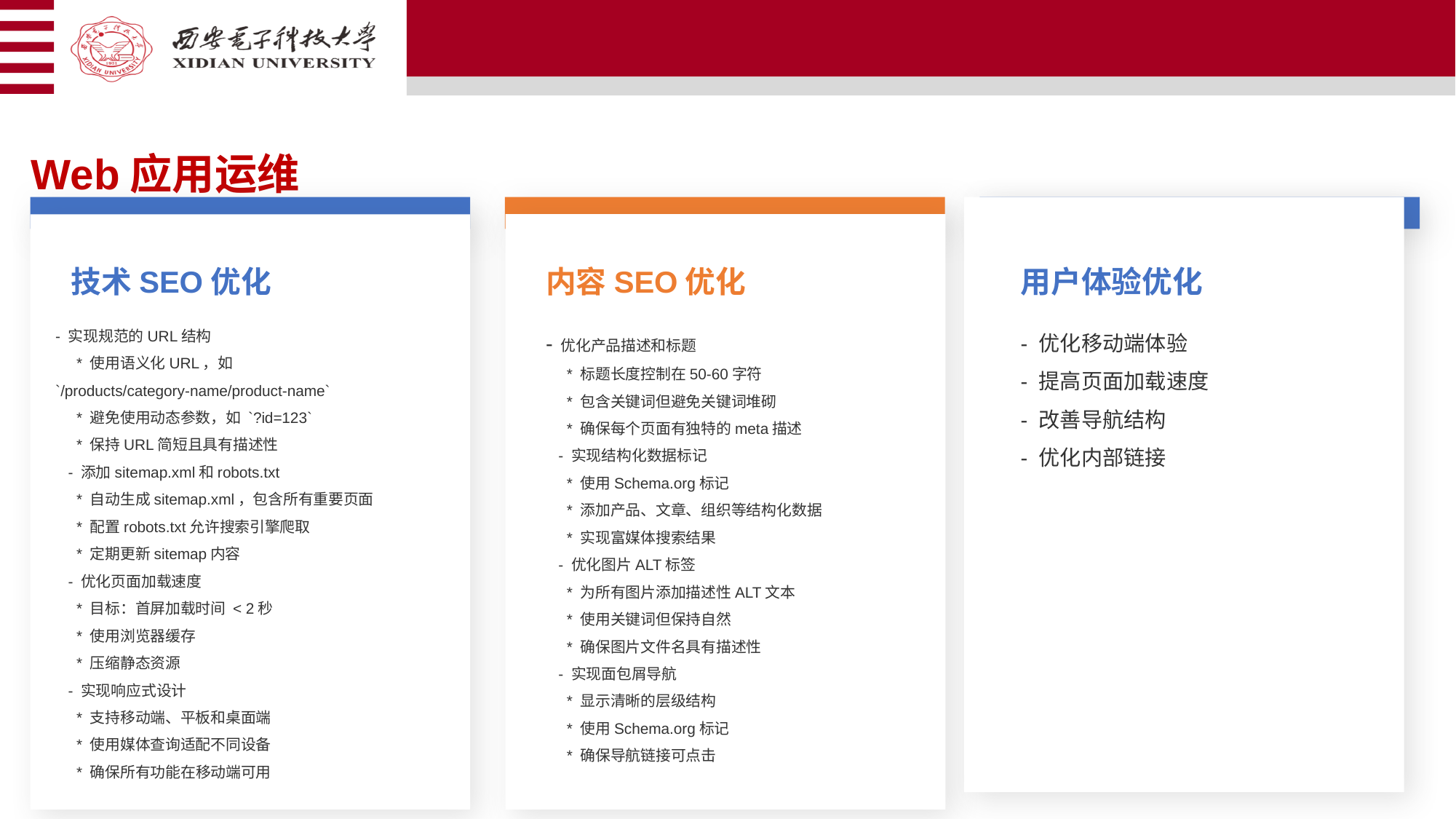

Web应用运维

技术SEO优化
内容SEO优化
用户体验优化

- 优化产品描述和标题
     * 标题长度控制在50-60字符
     * 包含关键词但避免关键词堆砌
     * 确保每个页面有独特的meta描述
   - 实现结构化数据标记
     * 使用Schema.org标记
     * 添加产品、文章、组织等结构化数据
     * 实现富媒体搜索结果
   - 优化图片ALT标签
     * 为所有图片添加描述性ALT文本
     * 使用关键词但保持自然
     * 确保图片文件名具有描述性
   - 实现面包屑导航
     * 显示清晰的层级结构
     * 使用Schema.org标记
     * 确保导航链接可点击
- 优化移动端体验
- 提高页面加载速度
- 改善导航结构
- 优化内部链接
- 实现规范的URL结构
     * 使用语义化URL，如 `/products/category-name/product-name`
     * 避免使用动态参数，如 `?id=123`
     * 保持URL简短且具有描述性
   - 添加sitemap.xml和robots.txt
     * 自动生成sitemap.xml，包含所有重要页面
     * 配置robots.txt允许搜索引擎爬取
     * 定期更新sitemap内容
   - 优化页面加载速度
     * 目标：首屏加载时间 < 2秒
     * 使用浏览器缓存
     * 压缩静态资源
   - 实现响应式设计
     * 支持移动端、平板和桌面端
     * 使用媒体查询适配不同设备
     * 确保所有功能在移动端可用